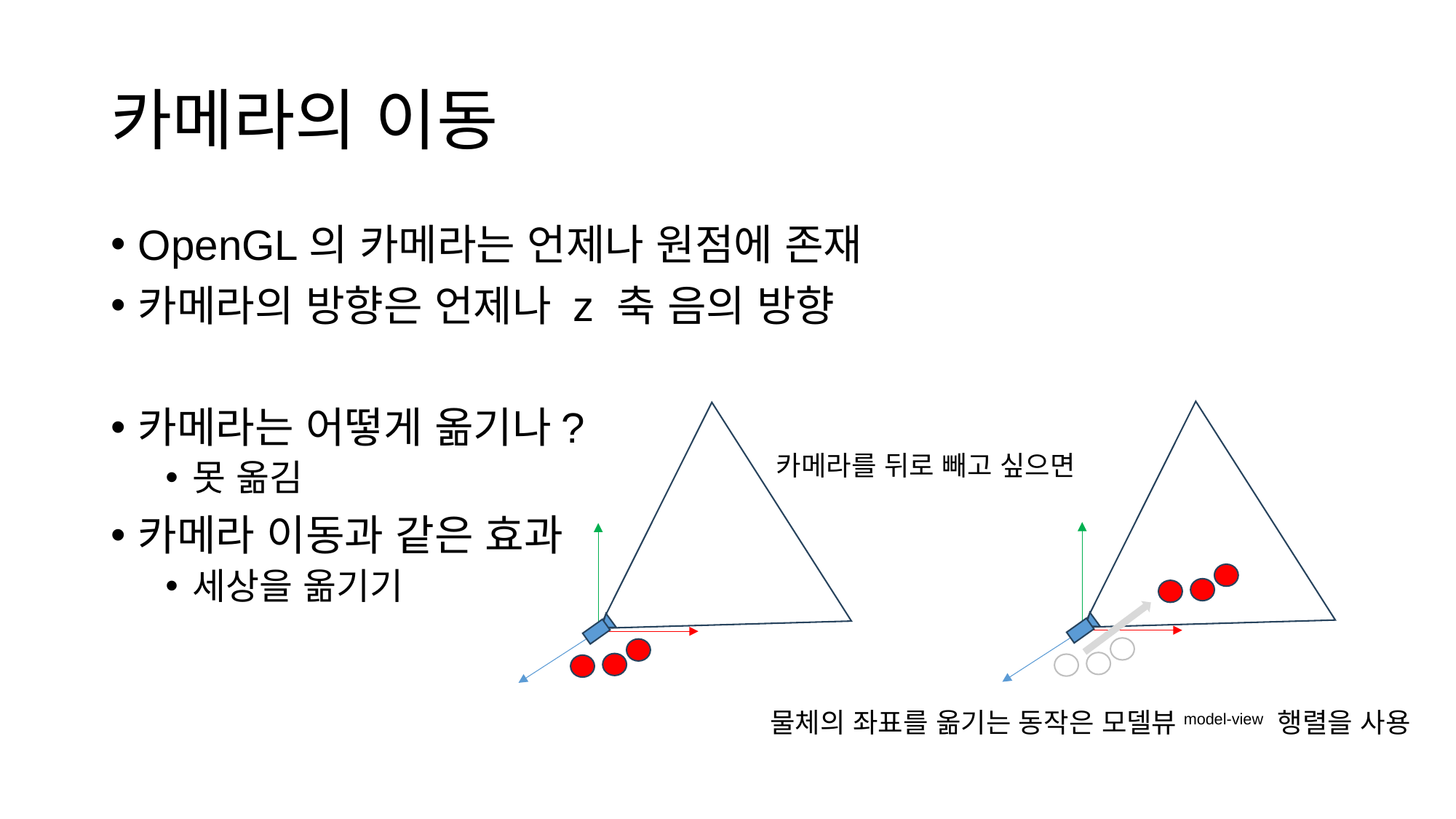

# 카메라의 이동
OpenGL의 카메라는 언제나 원점에 존재
카메라의 방향은 언제나 z 축 음의 방향

카메라는 어떻게 옮기나?
못 옮김
카메라 이동과 같은 효과
세상을 옮기기
카메라를 뒤로 빼고 싶으면

물체의 좌표를 옮기는 동작은 모델뷰model-view 행렬을 사용